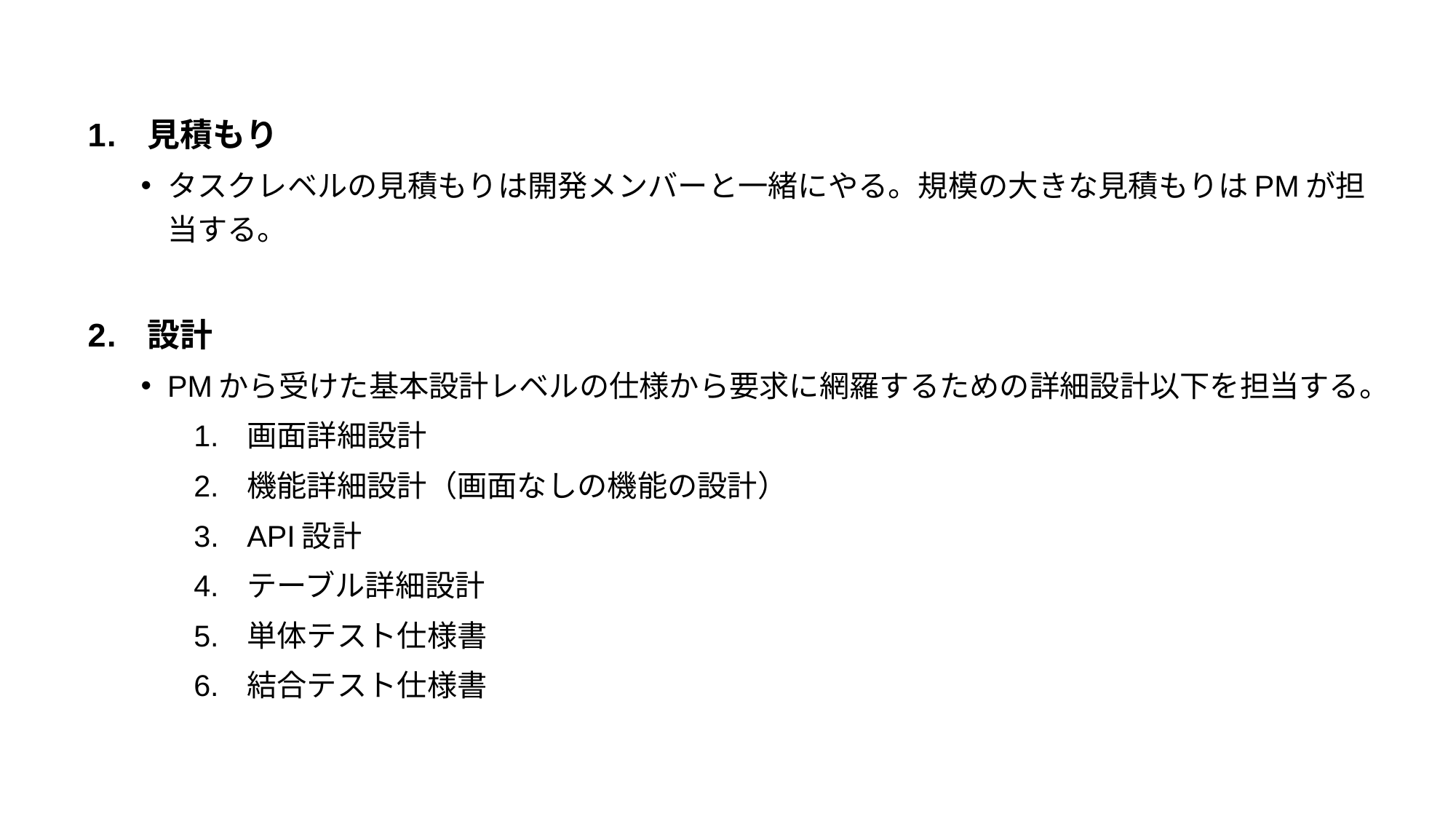

見積もり
タスクレベルの見積もりは開発メンバーと一緒にやる。規模の大きな見積もりはPMが担当する。

設計
PMから受けた基本設計レベルの仕様から要求に網羅するための詳細設計以下を担当する。
画面詳細設計
機能詳細設計（画面なしの機能の設計）
API設計
テーブル詳細設計
単体テスト仕様書
結合テスト仕様書